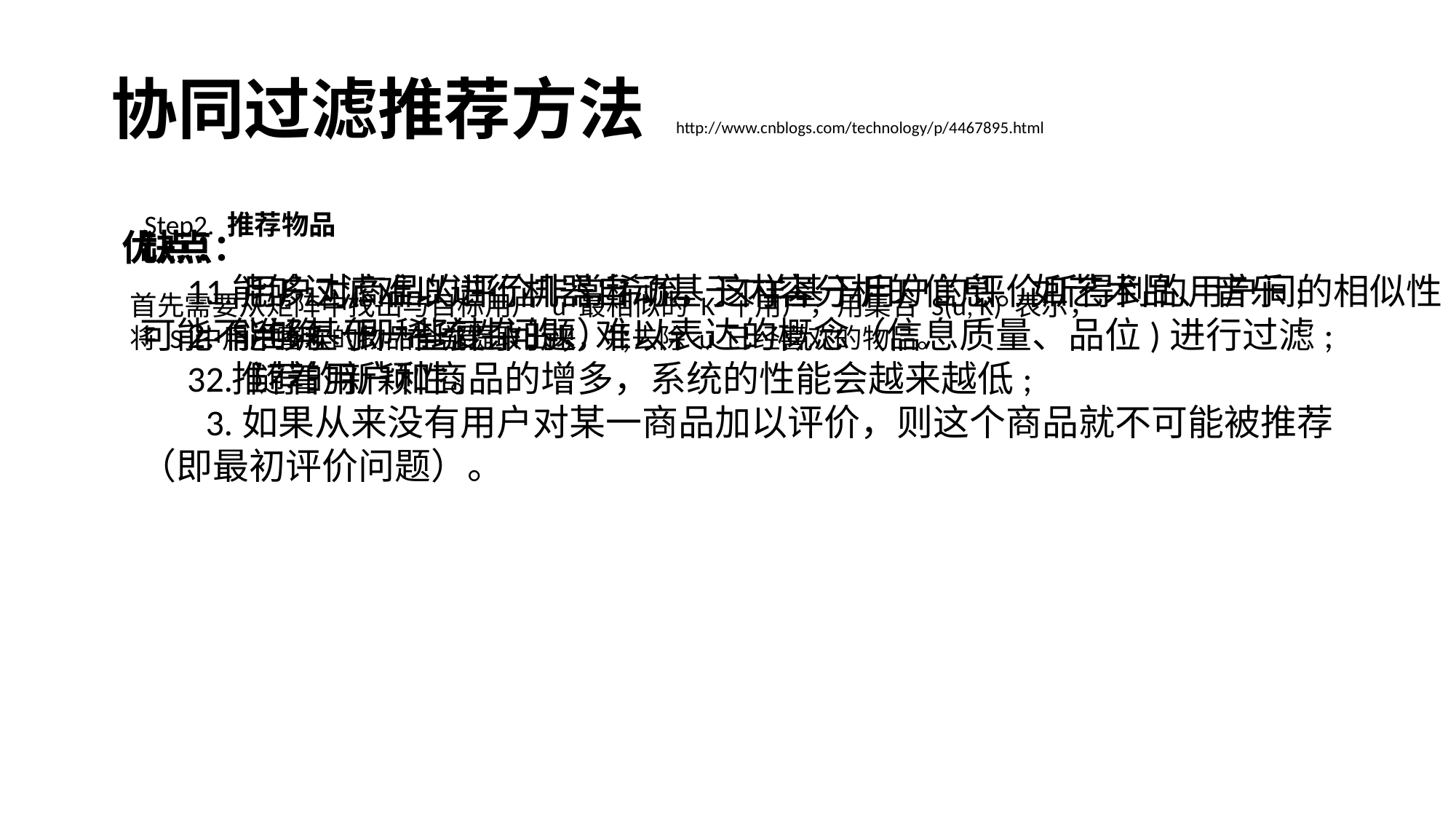

# 协同过滤推荐方法 http://www.cnblogs.com/technology/p/4467895.html
Step2. 推荐物品

缺点：
        1.用户对商品的评价非常稀疏，这样基于用户的评价所得到的用户间的相似性
可能不准确（即稀疏性问题）;
        2. 随着用户和商品的增多，系统的性能会越来越低;
        3.如果从来没有用户对某一商品加以评价，则这个商品就不可能被推荐
（即最初评价问题）。

优点：
        1. 能够过滤难以进行机器自动基于内容分析的信息。如艺术品、音乐;
        2. 能够基于一些复杂的，难以表达的概念（信息质量、品位)进行过滤;
        3. 推荐的新颖性。

首先需要从矩阵中找出与目标用户 u 最相似的 K 个用户，用集合 S(u, K) 表示，
将 S 中用户喜欢的物品全部提取出来，并去除 u 已经喜欢的物品。